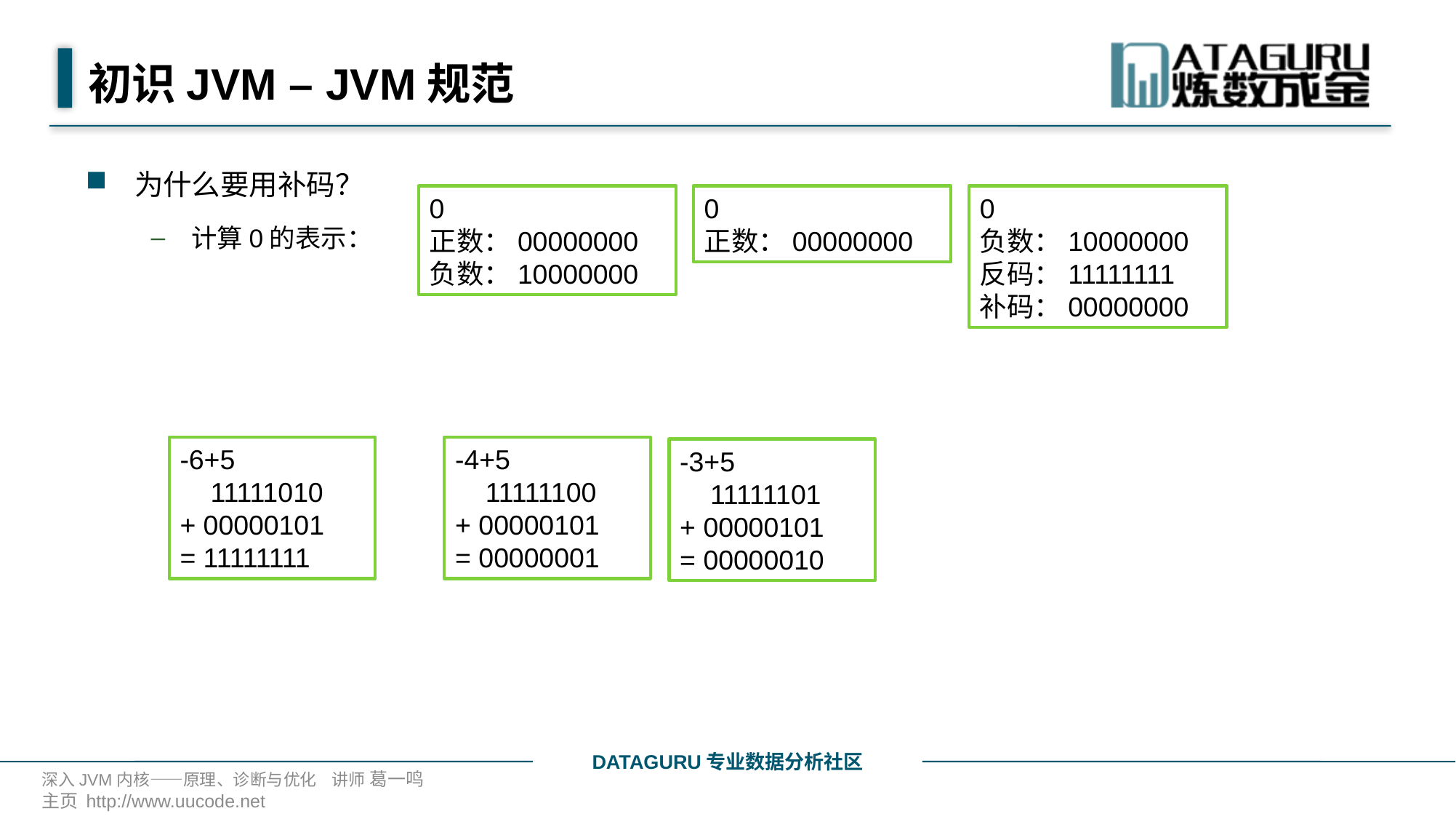

# 初识JVM – JVM规范
为什么要用补码？
计算0的表示：

0
正数：00000000
负数：10000000
0
正数：00000000
0
负数：10000000
反码：11111111
补码：00000000
-6+5
    11111010
+ 00000101
= 11111111
-4+5
    11111100
+ 00000101
= 00000001
-3+5
    11111101
+ 00000101
= 00000010